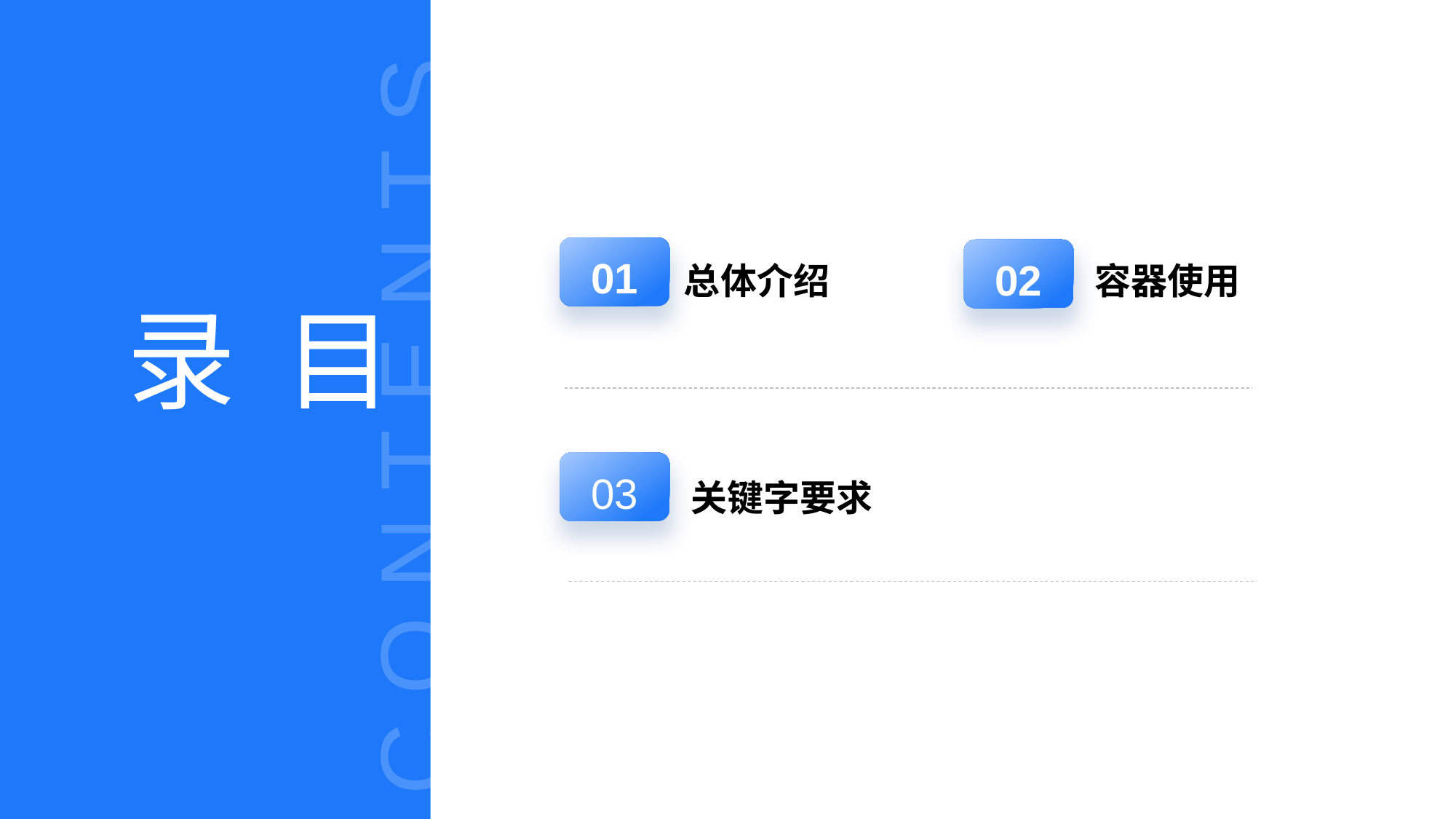

01
02
总体介绍
容器使用
目录
C O N T E N T S
03
关键字要求